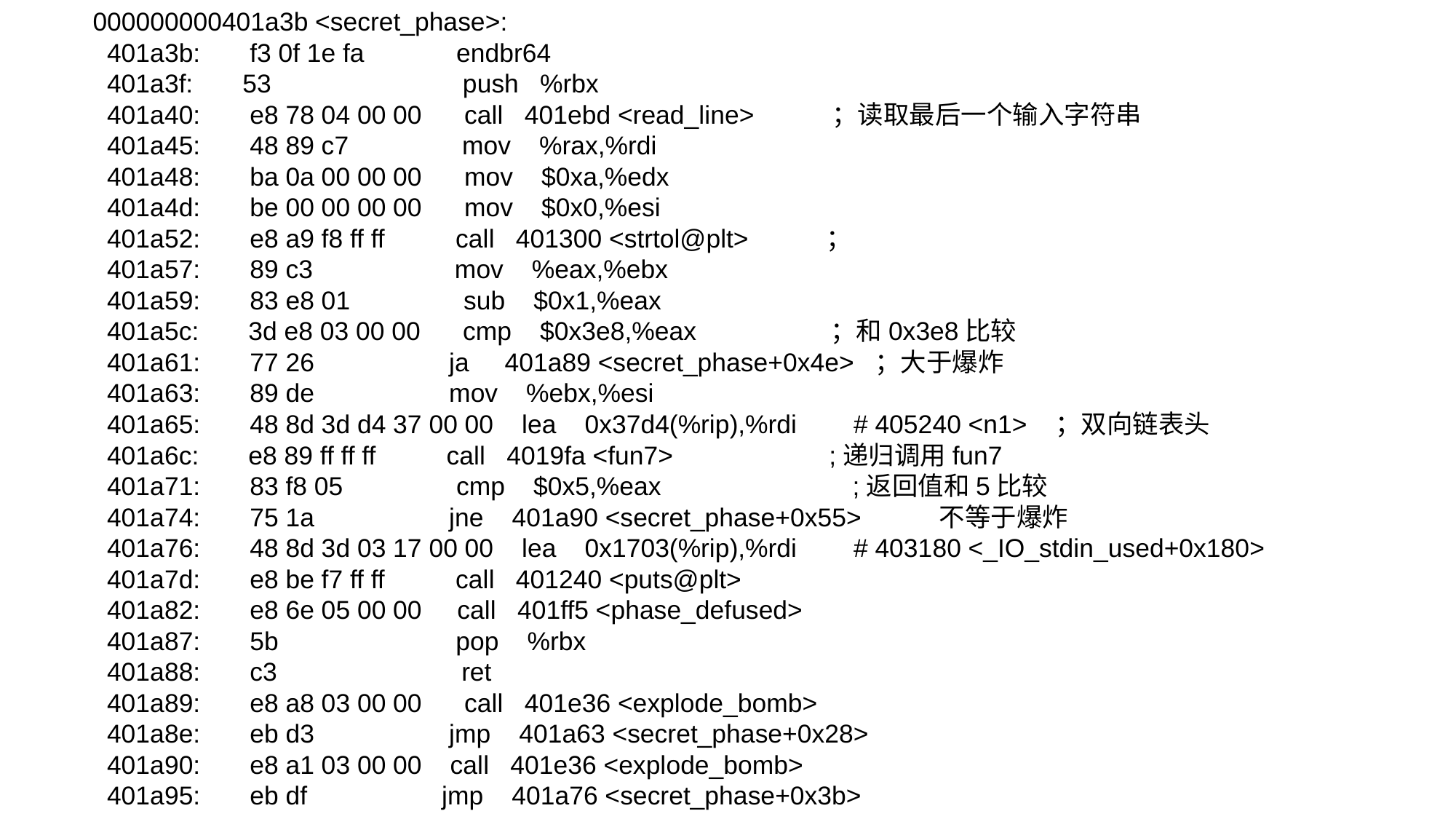

000000000401a3b <secret_phase>:
  401a3b:       f3 0f 1e fa             endbr64
  401a3f:       53                           push   %rbx
  401a40:       e8 78 04 00 00      call   401ebd <read_line>          ；读取最后一个输入字符串
  401a45:       48 89 c7                mov    %rax,%rdi
  401a48:       ba 0a 00 00 00      mov    $0xa,%edx
  401a4d:       be 00 00 00 00      mov    $0x0,%esi
  401a52:       e8 a9 f8 ff ff          call   401300 <strtol@plt>          ；
  401a57:       89 c3                    mov    %eax,%ebx
  401a59:       83 e8 01                sub    $0x1,%eax
  401a5c:       3d e8 03 00 00      cmp    $0x3e8,%eax                  ；和0x3e8比较
  401a61:       77 26                   ja     401a89 <secret_phase+0x4e>  ；大于爆炸
  401a63:       89 de                   mov    %ebx,%esi
  401a65:       48 8d 3d d4 37 00 00    lea    0x37d4(%rip),%rdi        # 405240 <n1>   ；双向链表头
  401a6c:       e8 89 ff ff ff          call   4019fa <fun7>                      ;递归调用fun7
  401a71:       83 f8 05                cmp    $0x5,%eax                           ;返回值和5比较
  401a74:       75 1a                   jne    401a90 <secret_phase+0x55>          不等于爆炸
  401a76:       48 8d 3d 03 17 00 00    lea    0x1703(%rip),%rdi        # 403180 <_IO_stdin_used+0x180>
  401a7d:       e8 be f7 ff ff          call   401240 <puts@plt>
  401a82:       e8 6e 05 00 00     call   401ff5 <phase_defused>
  401a87:       5b                         pop    %rbx
  401a88:       c3                          ret
  401a89:       e8 a8 03 00 00      call   401e36 <explode_bomb>
  401a8e:       eb d3                   jmp    401a63 <secret_phase+0x28>
  401a90:       e8 a1 03 00 00    call   401e36 <explode_bomb>
  401a95:       eb df                   jmp    401a76 <secret_phase+0x3b>